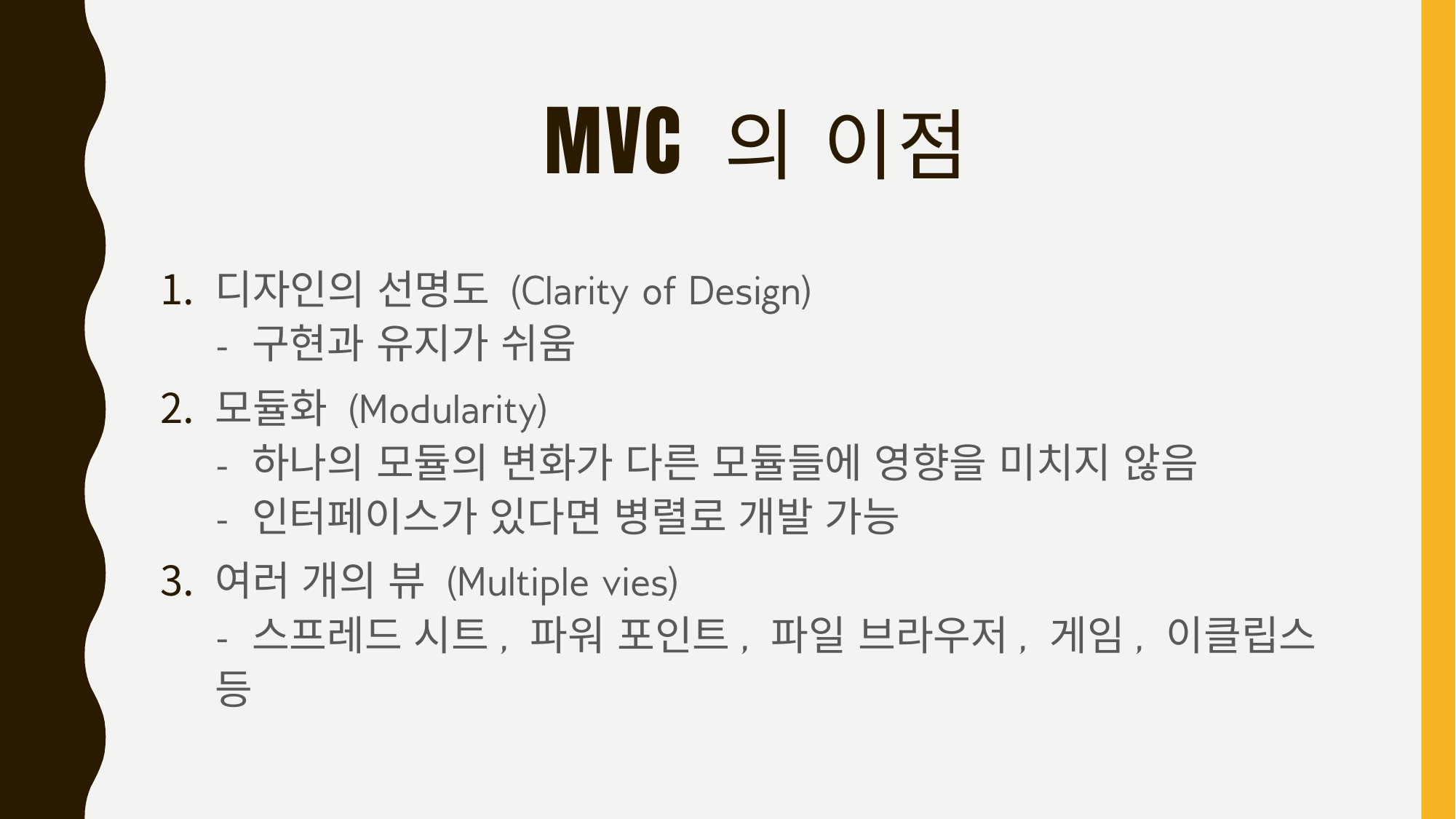

# MVC 의 이점
디자인의 선명도 (Clarity of Design)
- 구현과 유지가 쉬움
모듈화 (Modularity)
- 하나의 모듈의 변화가 다른 모듈들에 영향을 미치지 않음
- 인터페이스가 있다면 병렬로 개발 가능
여러 개의 뷰 (Multiple vies)
- 스프레드 시트, 파워 포인트, 파일 브라우저, 게임, 이클립스 등